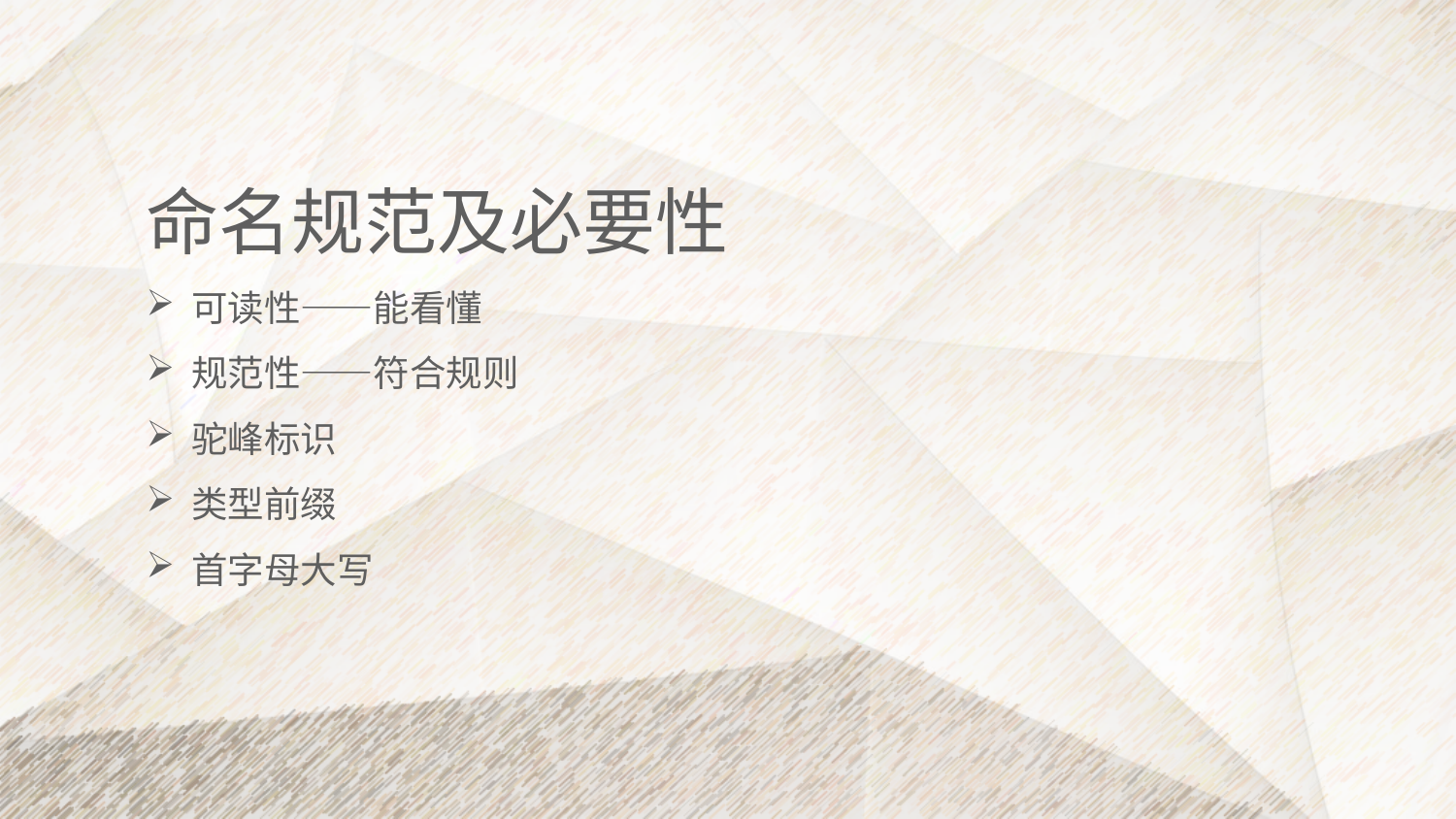

命名规范及必要性
可读性——能看懂
规范性——符合规则
驼峰标识
类型前缀
首字母大写